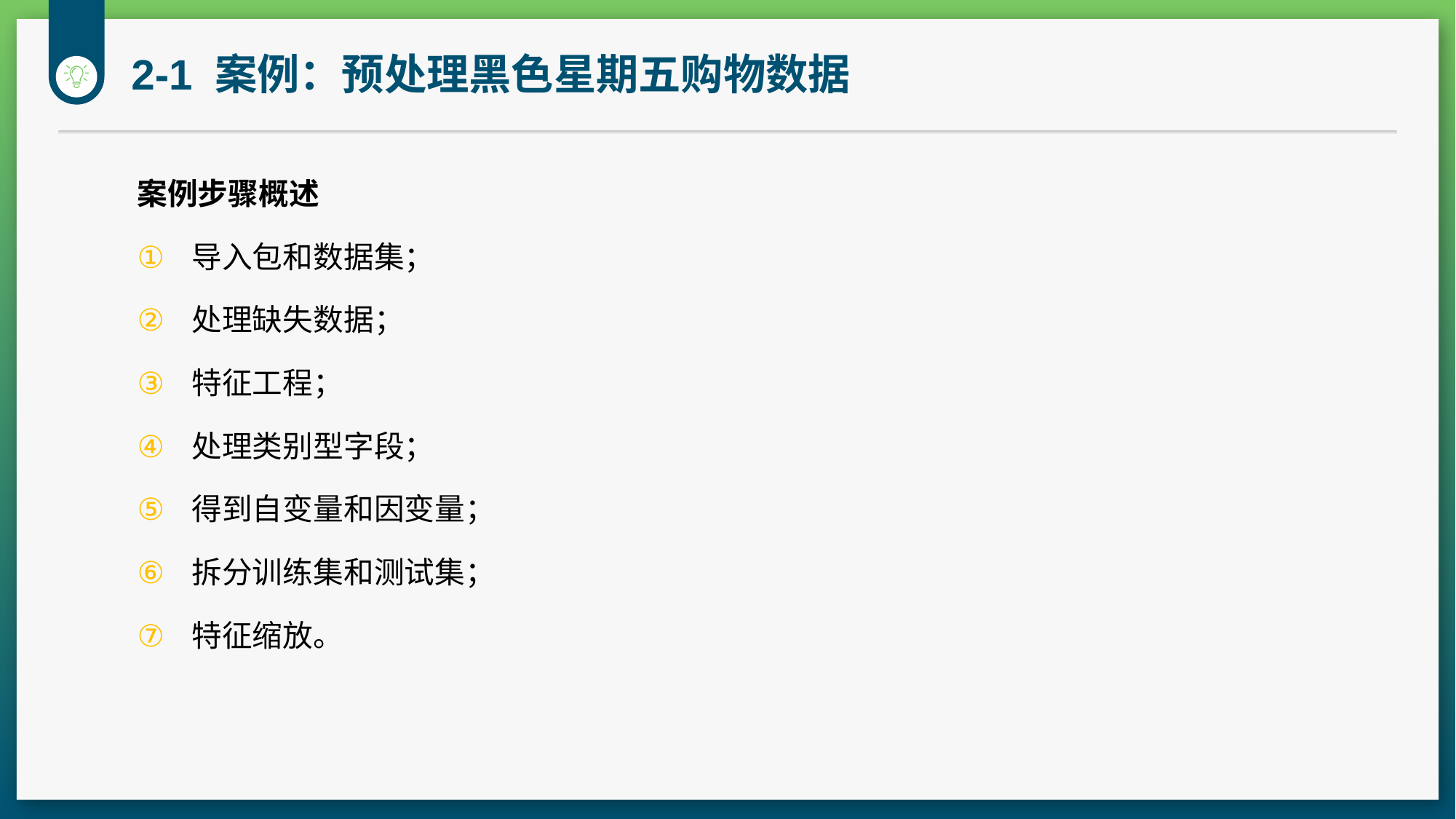

2-1 案例：预处理黑色星期五购物数据

案例步骤概述
导入包和数据集；
处理缺失数据；
特征工程；
处理类别型字段；
得到自变量和因变量；
拆分训练集和测试集；
特征缩放。